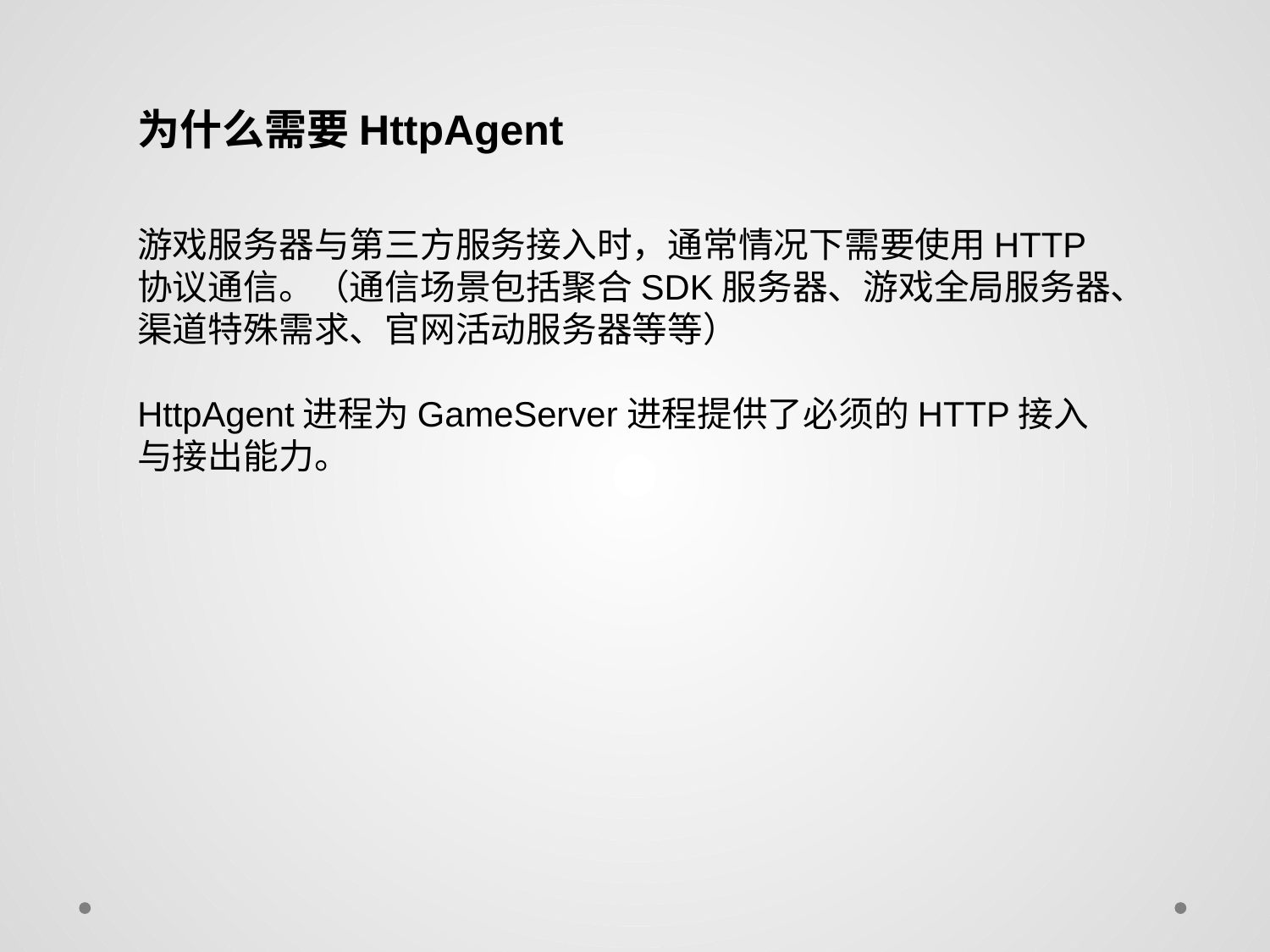

为什么需要HttpAgent
游戏服务器与第三方服务接入时，通常情况下需要使用HTTP协议通信。（通信场景包括聚合SDK服务器、游戏全局服务器、渠道特殊需求、官网活动服务器等等）

HttpAgent进程为GameServer进程提供了必须的HTTP接入与接出能力。